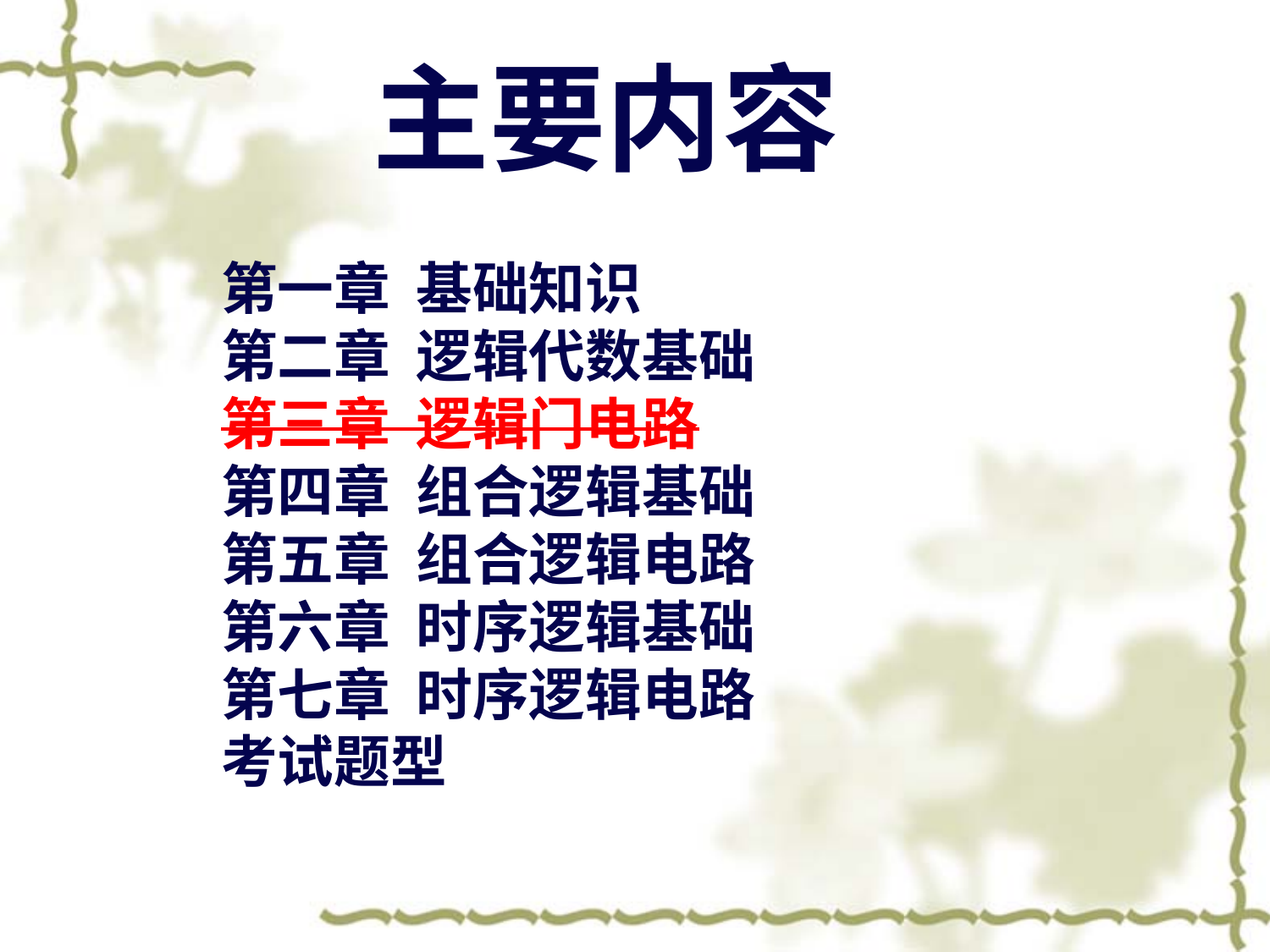

# 主要内容
第一章  基础知识
第二章  逻辑代数基础
第三章  逻辑门电路
第四章  组合逻辑基础
第五章  组合逻辑电路
第六章  时序逻辑基础
第七章  时序逻辑电路
考试题型